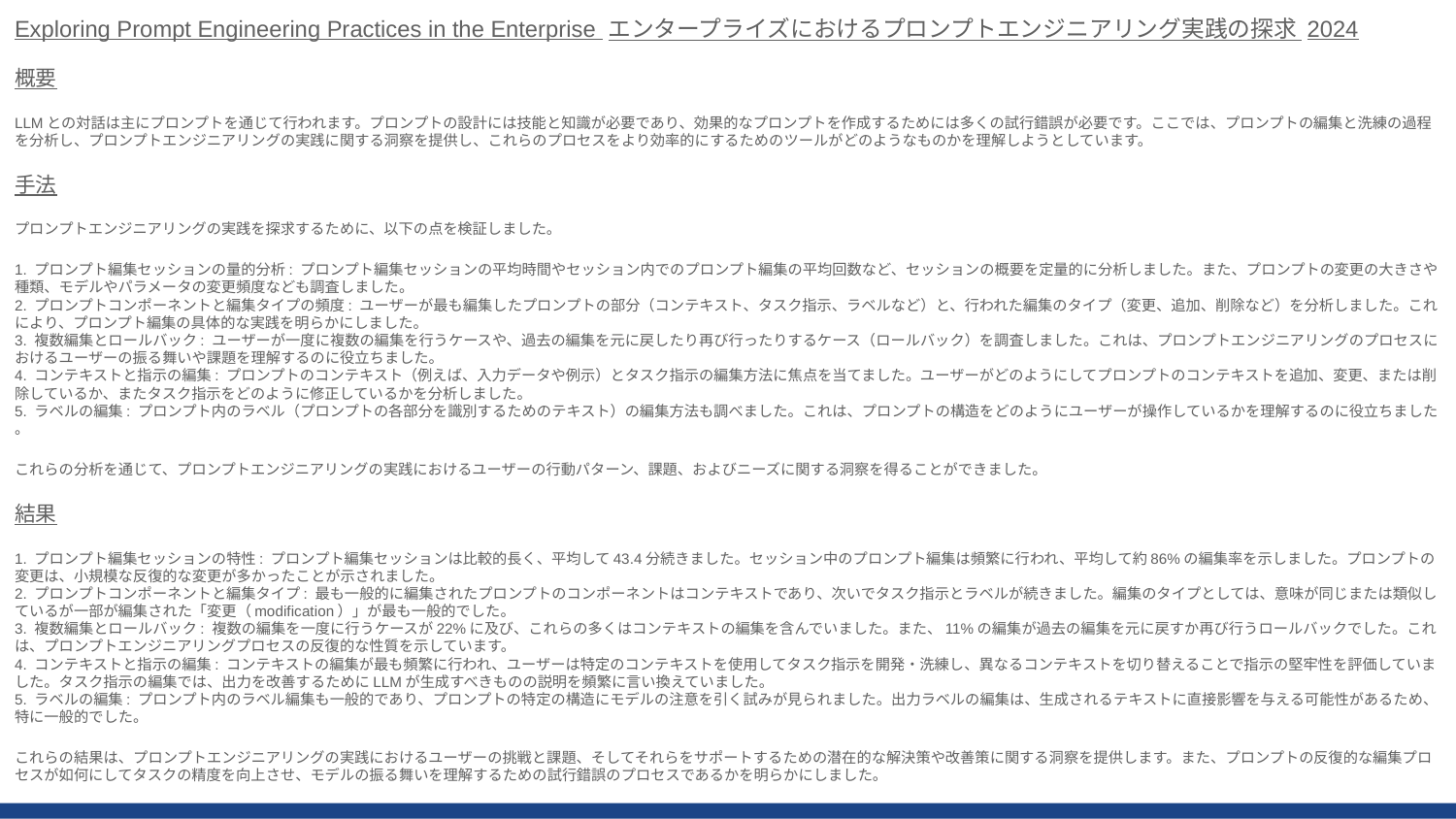

Exploring Prompt Engineering Practices in the Enterprise エンタープライズにおけるプロンプトエンジニアリング実践の探求 2024
概要
LLMとの対話は主にプロンプトを通じて行われます。プロンプトの設計には技能と知識が必要であり、効果的なプロンプトを作成するためには多くの試行錯誤が必要です。ここでは、プロンプトの編集と洗練の過程を分析し、プロンプトエンジニアリングの実践に関する洞察を提供し、これらのプロセスをより効率的にするためのツールがどのようなものかを理解しようとしています。
手法
プロンプトエンジニアリングの実践を探求するために、以下の点を検証しました。
1. プロンプト編集セッションの量的分析: プロンプト編集セッションの平均時間やセッション内でのプロンプト編集の平均回数など、セッションの概要を定量的に分析しました。また、プロンプトの変更の大きさや種類、モデルやパラメータの変更頻度なども調査しました​​。
2. プロンプトコンポーネントと編集タイプの頻度: ユーザーが最も編集したプロンプトの部分（コンテキスト、タスク指示、ラベルなど）と、行われた編集のタイプ（変更、追加、削除など）を分析しました。これにより、プロンプト編集の具体的な実践を明らかにしました​​。
3. 複数編集とロールバック: ユーザーが一度に複数の編集を行うケースや、過去の編集を元に戻したり再び行ったりするケース（ロールバック）を調査しました。これは、プロンプトエンジニアリングのプロセスにおけるユーザーの振る舞いや課題を理解するのに役立ちました​​。
4. コンテキストと指示の編集: プロンプトのコンテキスト（例えば、入力データや例示）とタスク指示の編集方法に焦点を当てました。ユーザーがどのようにしてプロンプトのコンテキストを追加、変更、または削除しているか、またタスク指示をどのように修正しているかを分析しました​​。
5. ラベルの編集: プロンプト内のラベル（プロンプトの各部分を識別するためのテキスト）の編集方法も調べました。これは、プロンプトの構造をどのようにユーザーが操作しているかを理解するのに役立ちました​​。
これらの分析を通じて、プロンプトエンジニアリングの実践におけるユーザーの行動パターン、課題、およびニーズに関する洞察を得ることができました。
結果
1. プロンプト編集セッションの特性: プロンプト編集セッションは比較的長く、平均して43.4分続きました。セッション中のプロンプト編集は頻繁に行われ、平均して約86%の編集率を示しました。プロンプトの変更は、小規模な反復的な変更が多かったことが示されました​​。
2. プロンプトコンポーネントと編集タイプ: 最も一般的に編集されたプロンプトのコンポーネントはコンテキストであり、次いでタスク指示とラベルが続きました。編集のタイプとしては、意味が同じまたは類似しているが一部が編集された「変更（modification）」が最も一般的でした​​。
3. 複数編集とロールバック: 複数の編集を一度に行うケースが22%に及び、これらの多くはコンテキストの編集を含んでいました。また、11%の編集が過去の編集を元に戻すか再び行うロールバックでした。これは、プロンプトエンジニアリングプロセスの反復的な性質を示しています​​。
4. コンテキストと指示の編集: コンテキストの編集が最も頻繁に行われ、ユーザーは特定のコンテキストを使用してタスク指示を開発・洗練し、異なるコンテキストを切り替えることで指示の堅牢性を評価していました。タスク指示の編集では、出力を改善するためにLLMが生成すべきものの説明を頻繁に言い換えていました​​。
5. ラベルの編集: プロンプト内のラベル編集も一般的であり、プロンプトの特定の構造にモデルの注意を引く試みが見られました。出力ラベルの編集は、生成されるテキストに直接影響を与える可能性があるため、特に一般的でした​​。
これらの結果は、プロンプトエンジニアリングの実践におけるユーザーの挑戦と課題、そしてそれらをサポートするための潜在的な解決策や改善策に関する洞察を提供します。また、プロンプトの反復的な編集プロセスが如何にしてタスクの精度を向上させ、モデルの振る舞いを理解するための試行錯誤のプロセスであるかを明らかにしました。